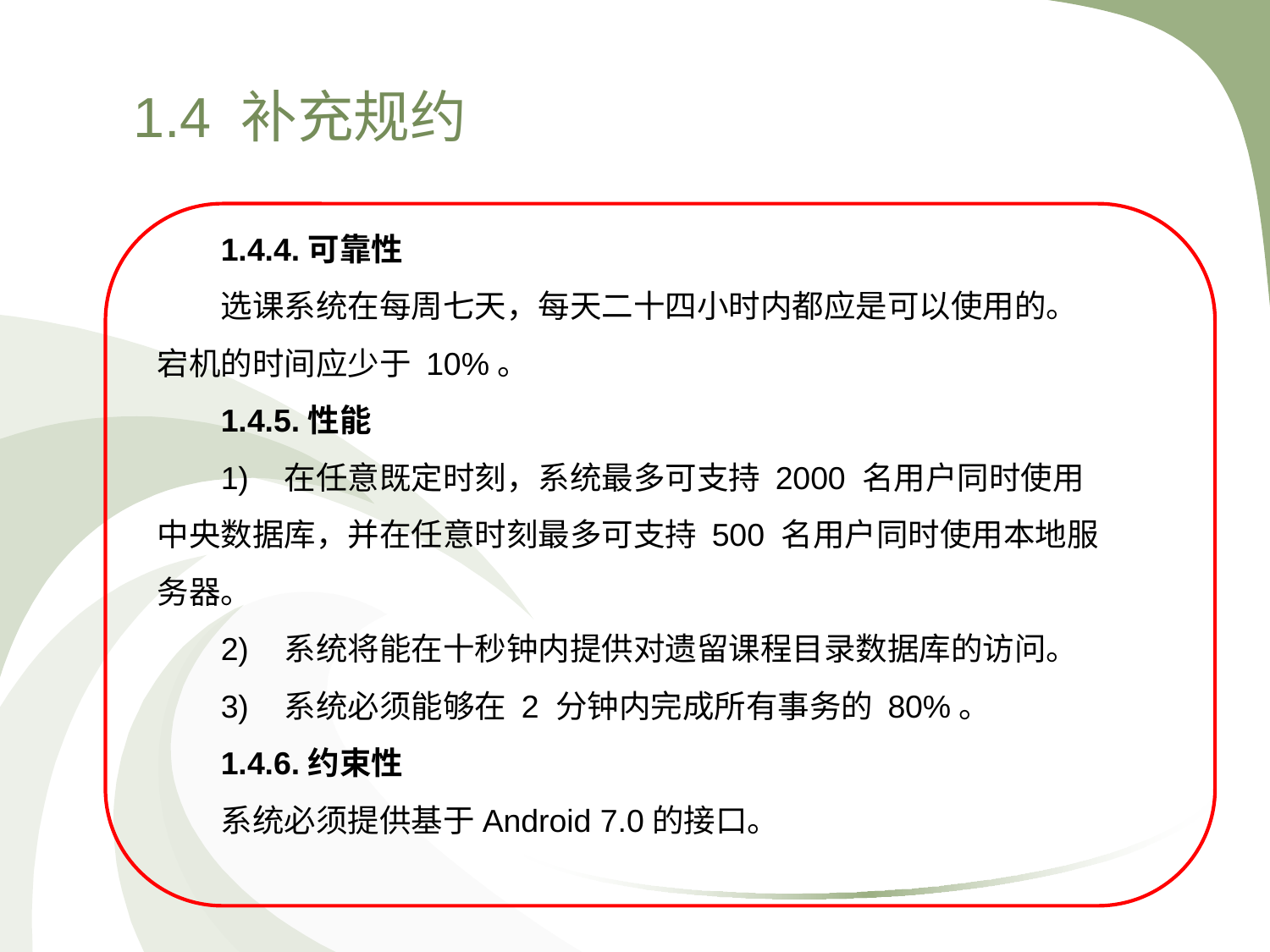

# 1.4 补充规约

1.4.4.可靠性
选课系统在每周七天，每天二十四小时内都应是可以使用的。宕机的时间应少于 10%。
1.4.5.性能
1)	在任意既定时刻，系统最多可支持 2000 名用户同时使用中央数据库，并在任意时刻最多可支持 500 名用户同时使用本地服务器。
2)	系统将能在十秒钟内提供对遗留课程目录数据库的访问。
3)	系统必须能够在 2 分钟内完成所有事务的 80%。
1.4.6.约束性
系统必须提供基于Android 7.0的接口。